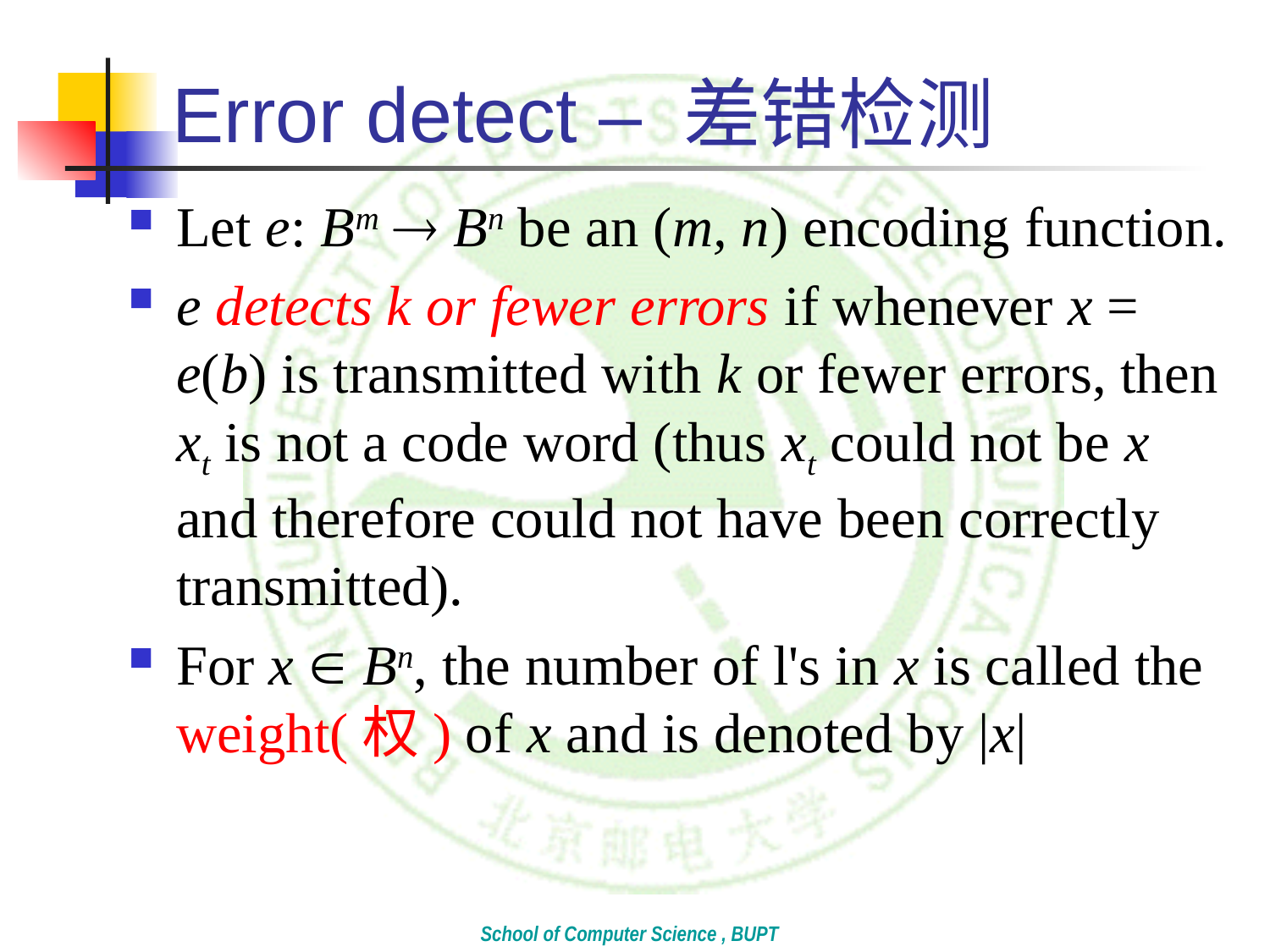

# Error detect – 差错检测
Let e: Bm → Bn be an (m, n) encoding function.
e detects k or fewer errors if whenever x = e(b) is transmitted with k or fewer errors, then xt is not a code word (thus xt could not be x and therefore could not have been correctly transmitted).
For x ∈ Bn, the number of l's in x is called the weight(权) of x and is denoted by |x|

School of Computer Science , BUPT
12